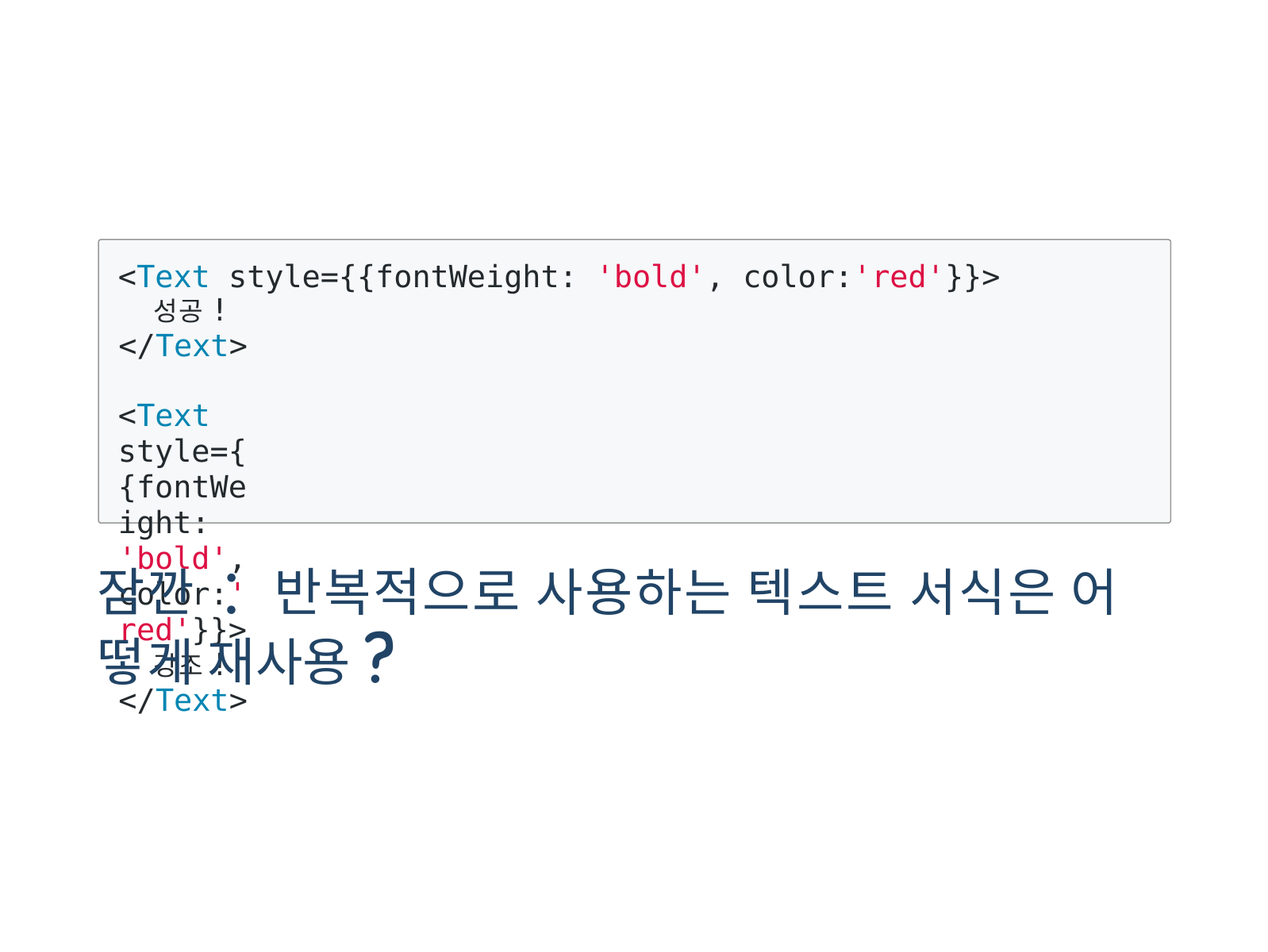

# <Text style={{fontWeight: 'bold', color:'red'}}>
성공!
</Text>

<Text style={{fontWeight: 'bold', color:'red'}}>
강조!
</Text>
잠깐 : 반복적으로 사용하는 텍스트 서식은 어  떻게 재사용?